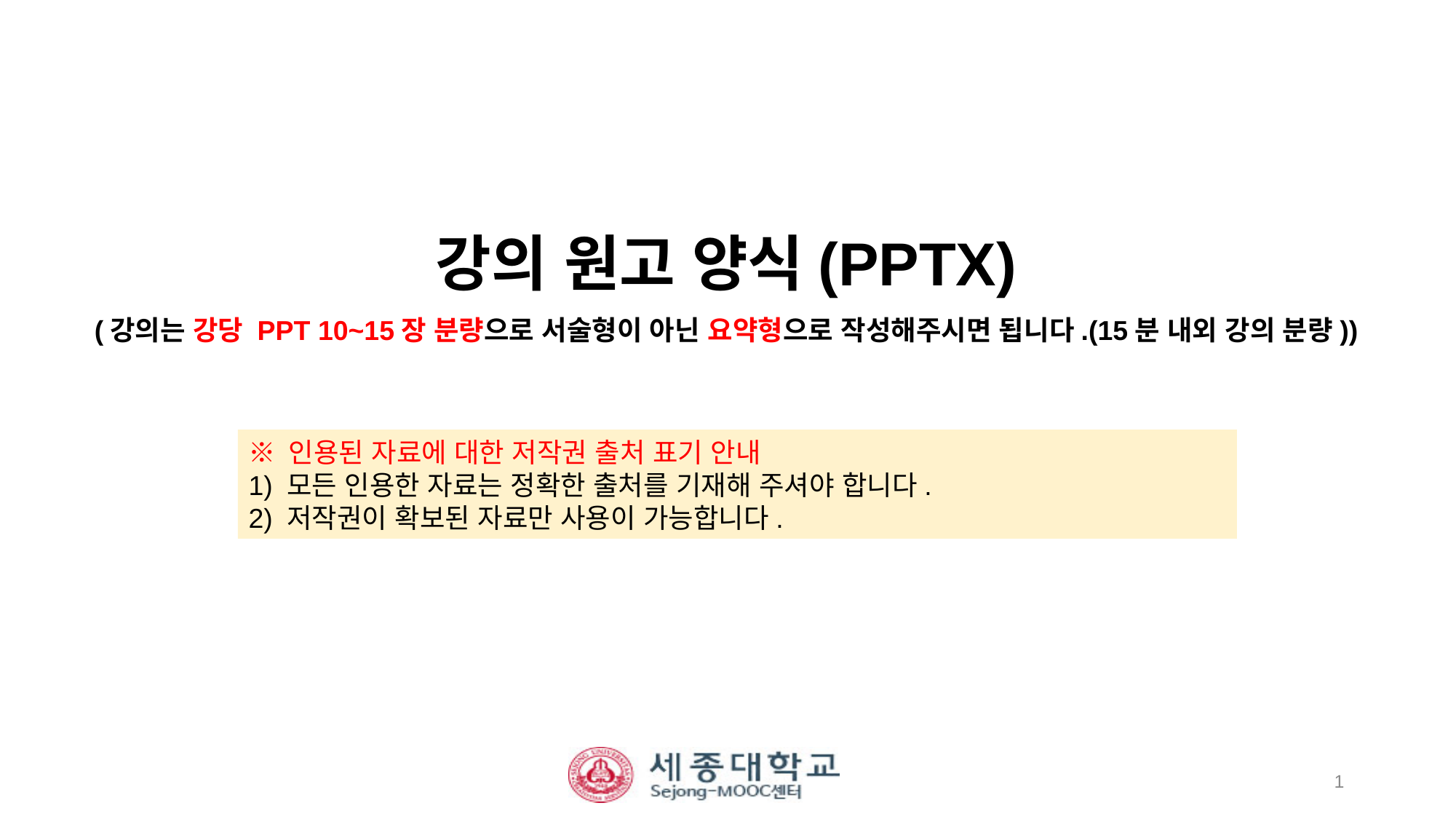

강의 원고 양식(PPTX)
(강의는 강당 PPT 10~15장 분량으로 서술형이 아닌 요약형으로 작성해주시면 됩니다.(15분 내외 강의 분량))
※ 인용된 자료에 대한 저작권 출처 표기 안내
1) 모든 인용한 자료는 정확한 출처를 기재해 주셔야 합니다.
2) 저작권이 확보된 자료만 사용이 가능합니다.
1